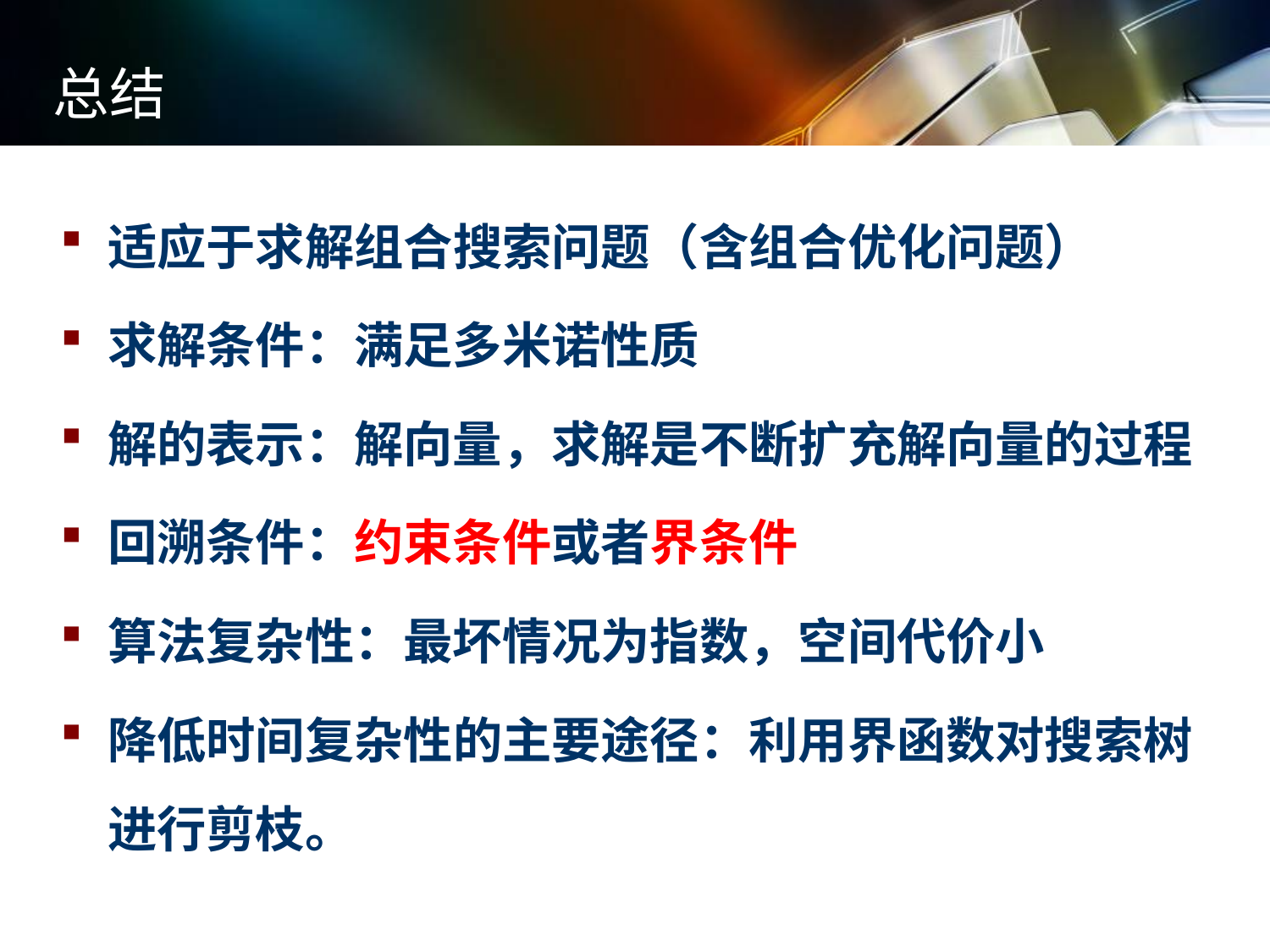

总结
适应于求解组合搜索问题（含组合优化问题）
求解条件：满足多米诺性质
解的表示：解向量，求解是不断扩充解向量的过程
回溯条件：约束条件或者界条件
算法复杂性：最坏情况为指数，空间代价小
降低时间复杂性的主要途径：利用界函数对搜索树进行剪枝。